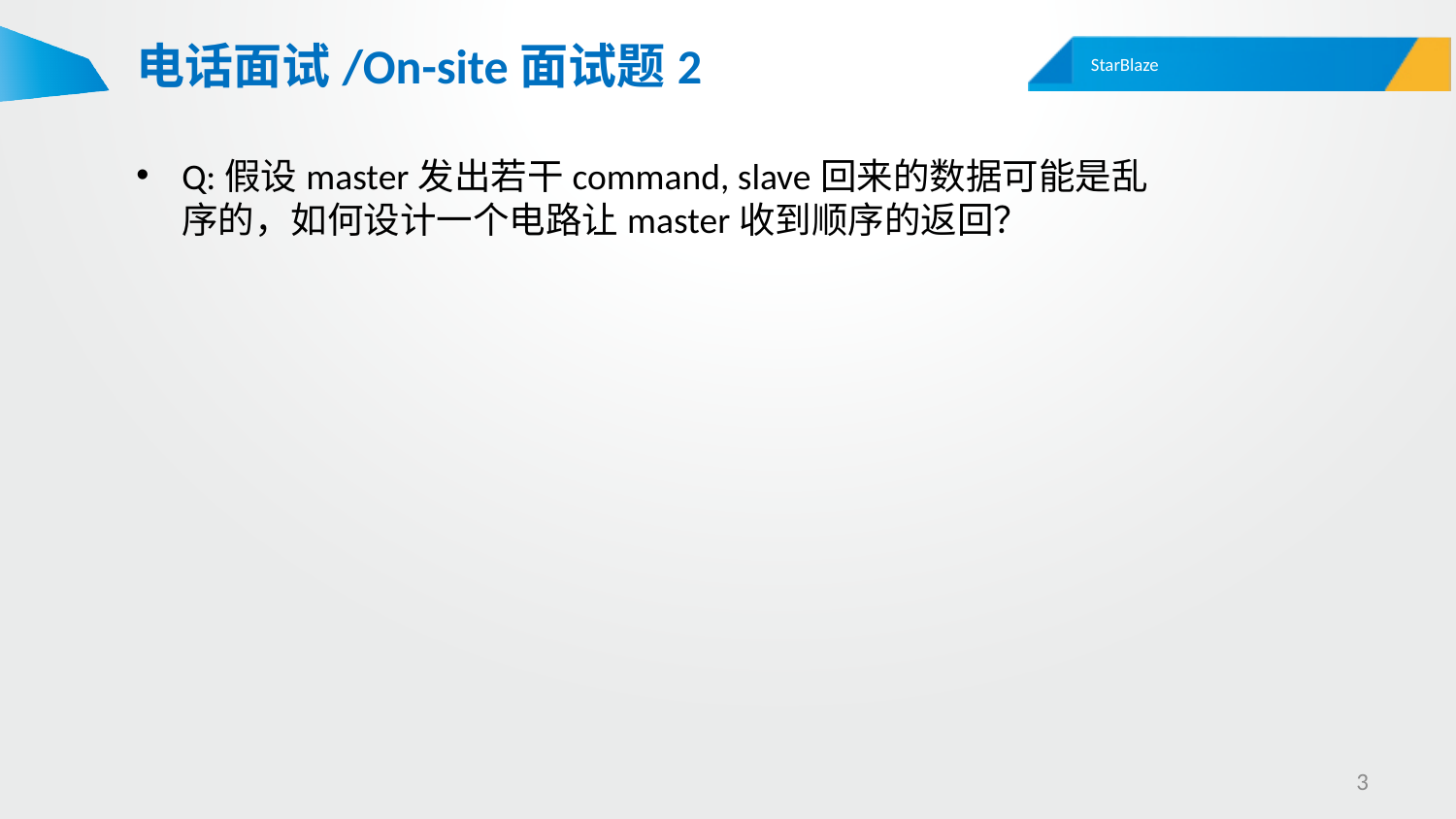

# 电话面试/On-site面试题2
Q:假设master发出若干command, slave回来的数据可能是乱序的，如何设计一个电路让master收到顺序的返回？

3